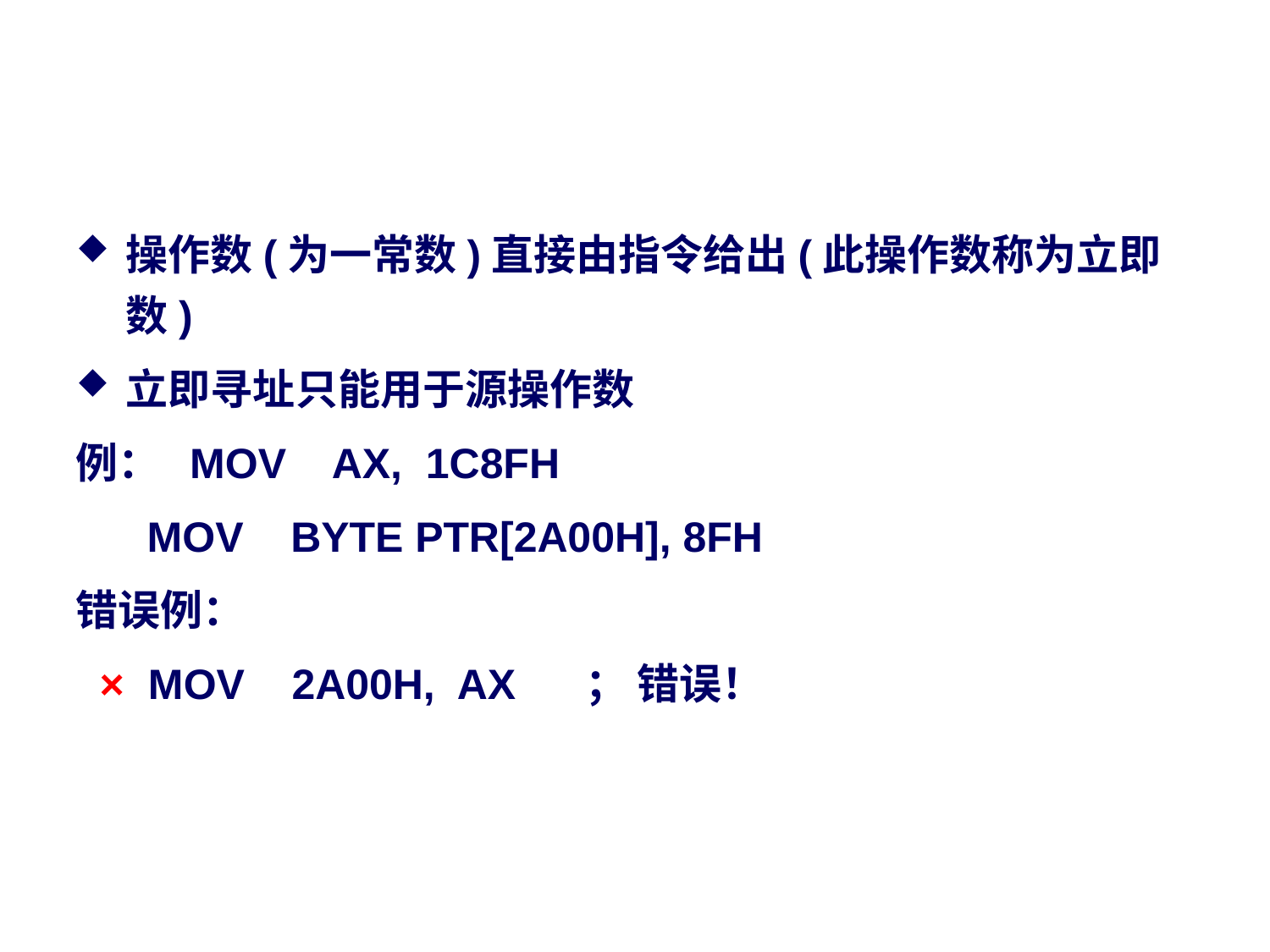

# 一、立即寻址
操作数(为一常数)直接由指令给出(此操作数称为立即数)
立即寻址只能用于源操作数
例：  MOV    AX,  1C8FH
      MOV    BYTE PTR[2A00H], 8FH
错误例：
  ×  MOV    2A00H,  AX     ； 错误！